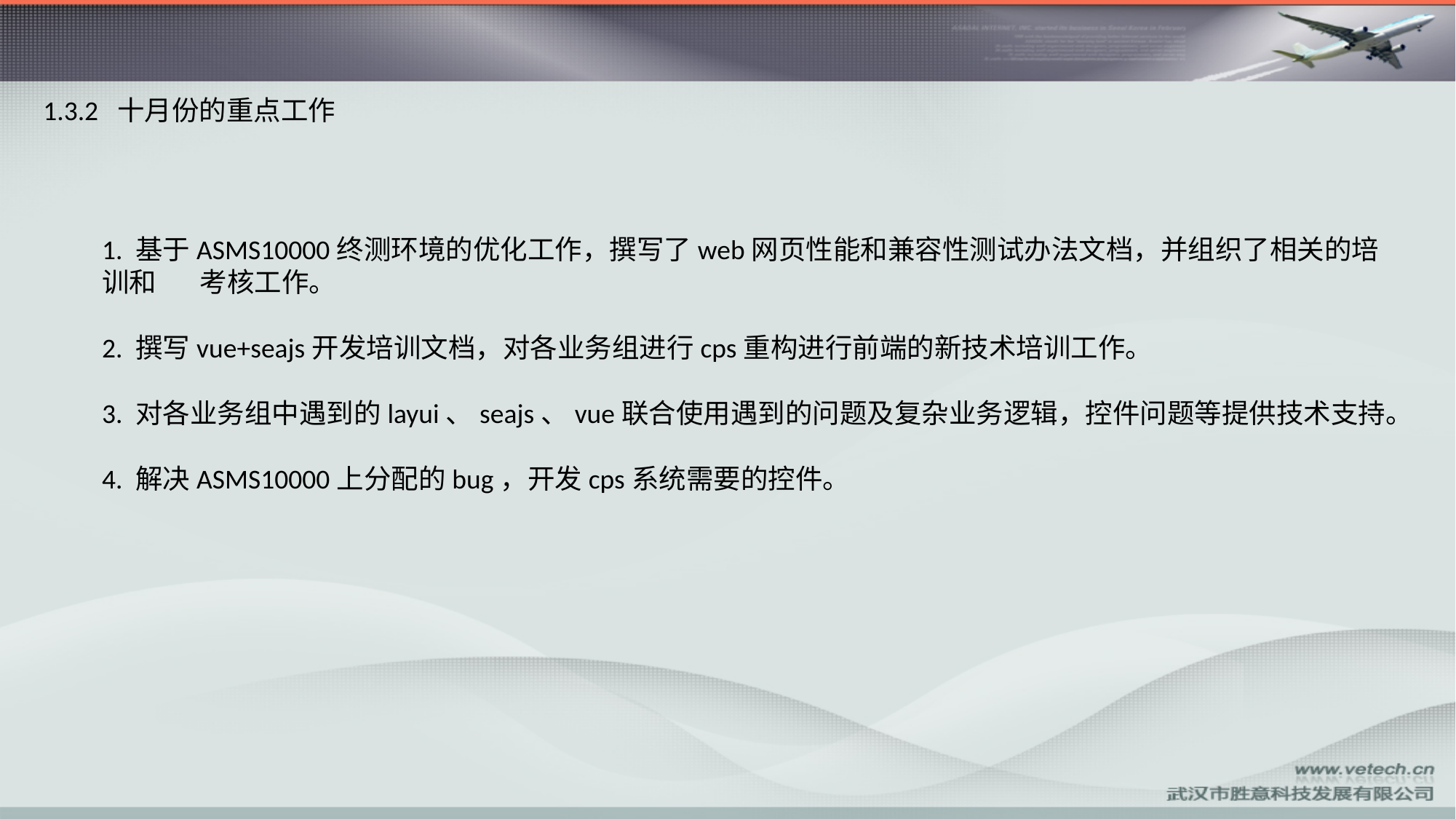

1.3.2  十月份的重点工作
1. 基于ASMS10000终测环境的优化工作，撰写了web网页性能和兼容性测试办法文档，并组织了相关的培训和       考核工作。

2. 撰写vue+seajs开发培训文档，对各业务组进行cps重构进行前端的新技术培训工作。

3. 对各业务组中遇到的layui、seajs、vue联合使用遇到的问题及复杂业务逻辑，控件问题等提供技术支持。

4. 解决ASMS10000上分配的bug，开发cps系统需要的控件。